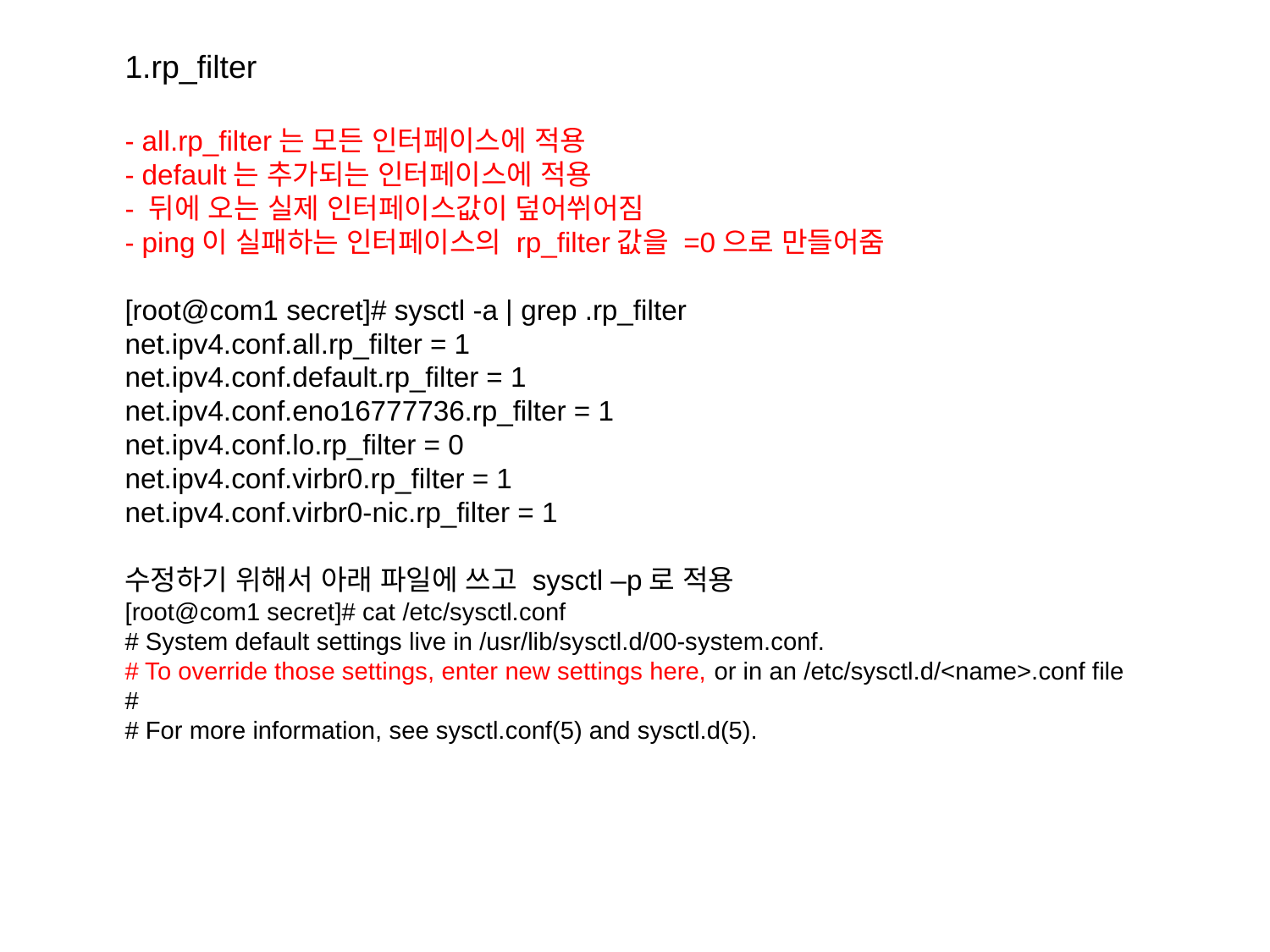

1.rp_filter

- all.rp_filter는 모든 인터페이스에 적용
- default는 추가되는 인터페이스에 적용
- 뒤에 오는 실제 인터페이스값이 덮어쒸어짐
- ping이 실패하는 인터페이스의 rp_filter값을 =0으로 만들어줌

[root@com1 secret]# sysctl -a | grep .rp_filter
net.ipv4.conf.all.rp_filter = 1
net.ipv4.conf.default.rp_filter = 1
net.ipv4.conf.eno16777736.rp_filter = 1
net.ipv4.conf.lo.rp_filter = 0
net.ipv4.conf.virbr0.rp_filter = 1
net.ipv4.conf.virbr0-nic.rp_filter = 1

수정하기 위해서 아래 파일에 쓰고 sysctl –p로 적용
[root@com1 secret]# cat /etc/sysctl.conf
# System default settings live in /usr/lib/sysctl.d/00-system.conf.
# To override those settings, enter new settings here, or in an /etc/sysctl.d/<name>.conf file
#
# For more information, see sysctl.conf(5) and sysctl.d(5).